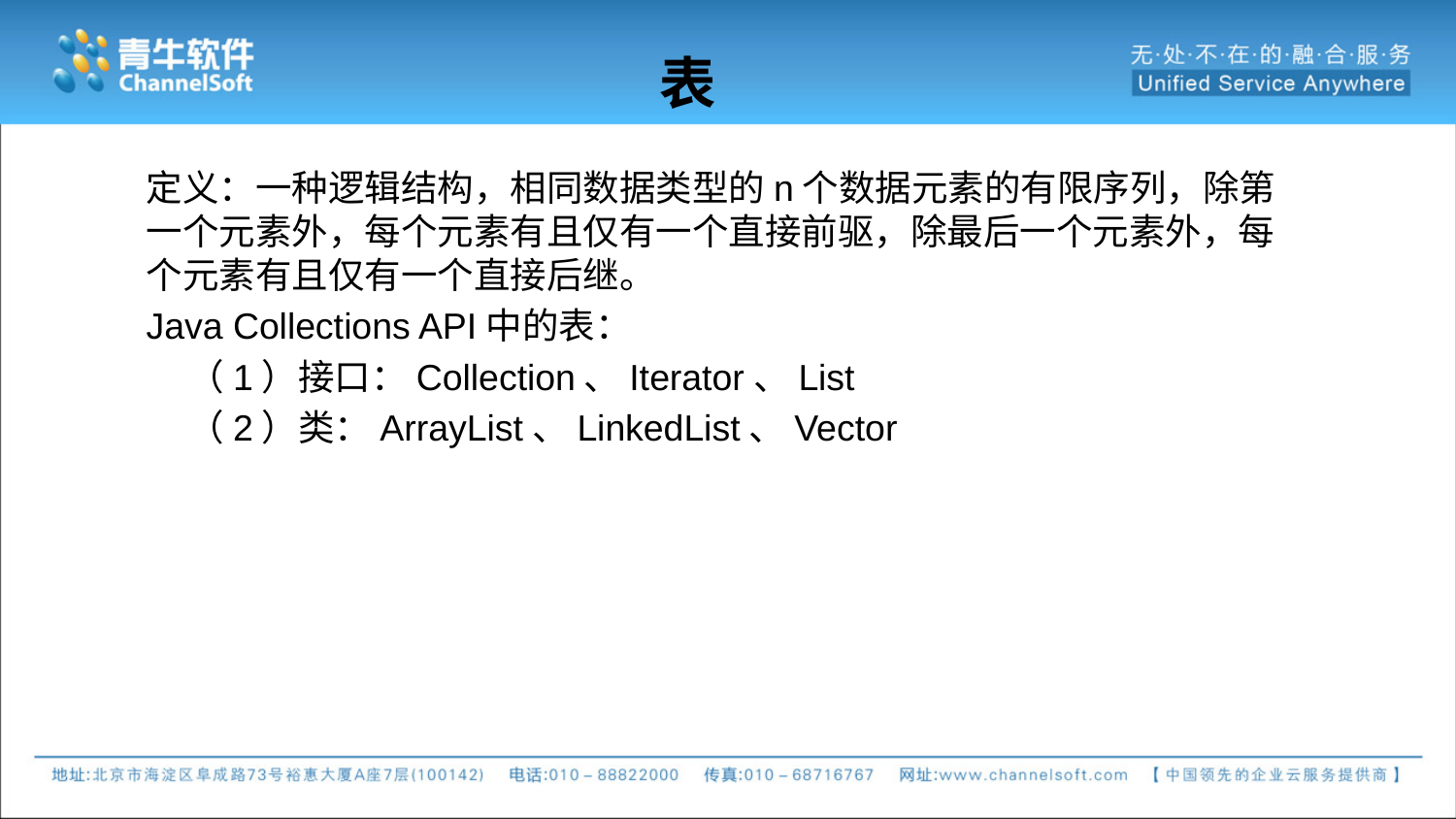

# 表
定义：一种逻辑结构，相同数据类型的n个数据元素的有限序列，除第一个元素外，每个元素有且仅有一个直接前驱，除最后一个元素外，每个元素有且仅有一个直接后继。
Java Collections API中的表：
    （1）接口：Collection、Iterator、List
    （2）类：ArrayList、LinkedList、Vector